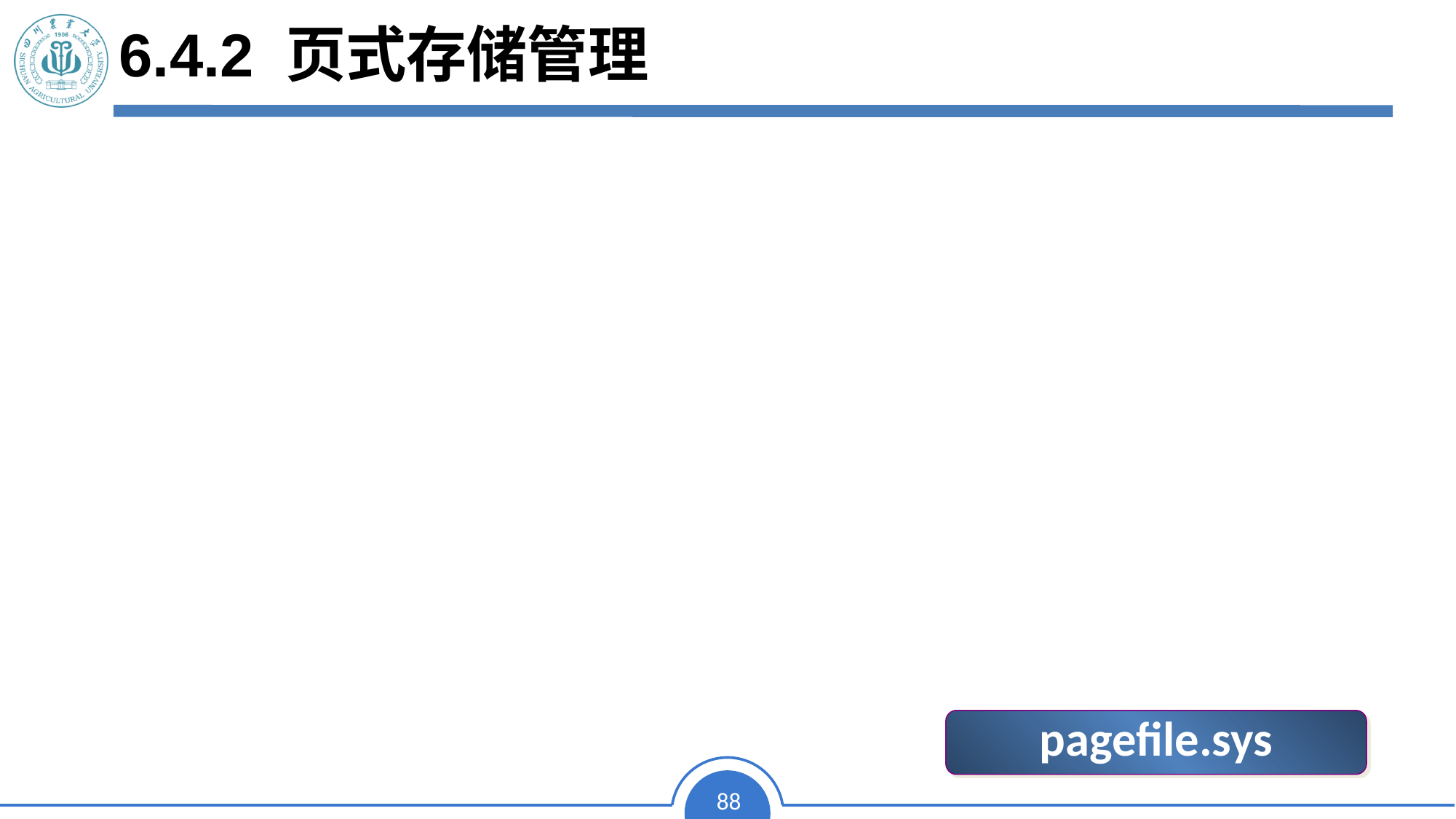

# 6.4.2 页式存储管理
页式存储管理便于构成虚拟存储器
处于主存和辅存之间
通过硬件的存储管理单元MMU
在核心软件或操作系统管理下
利用磁盘文件
比实际主存空间大的虚拟存储空间
虚拟存储器可以简化存储管理
有效地使用主存空间
为各个程序（进程）呈现统一的地址空间
实现程序间的保护
pagefile.sys